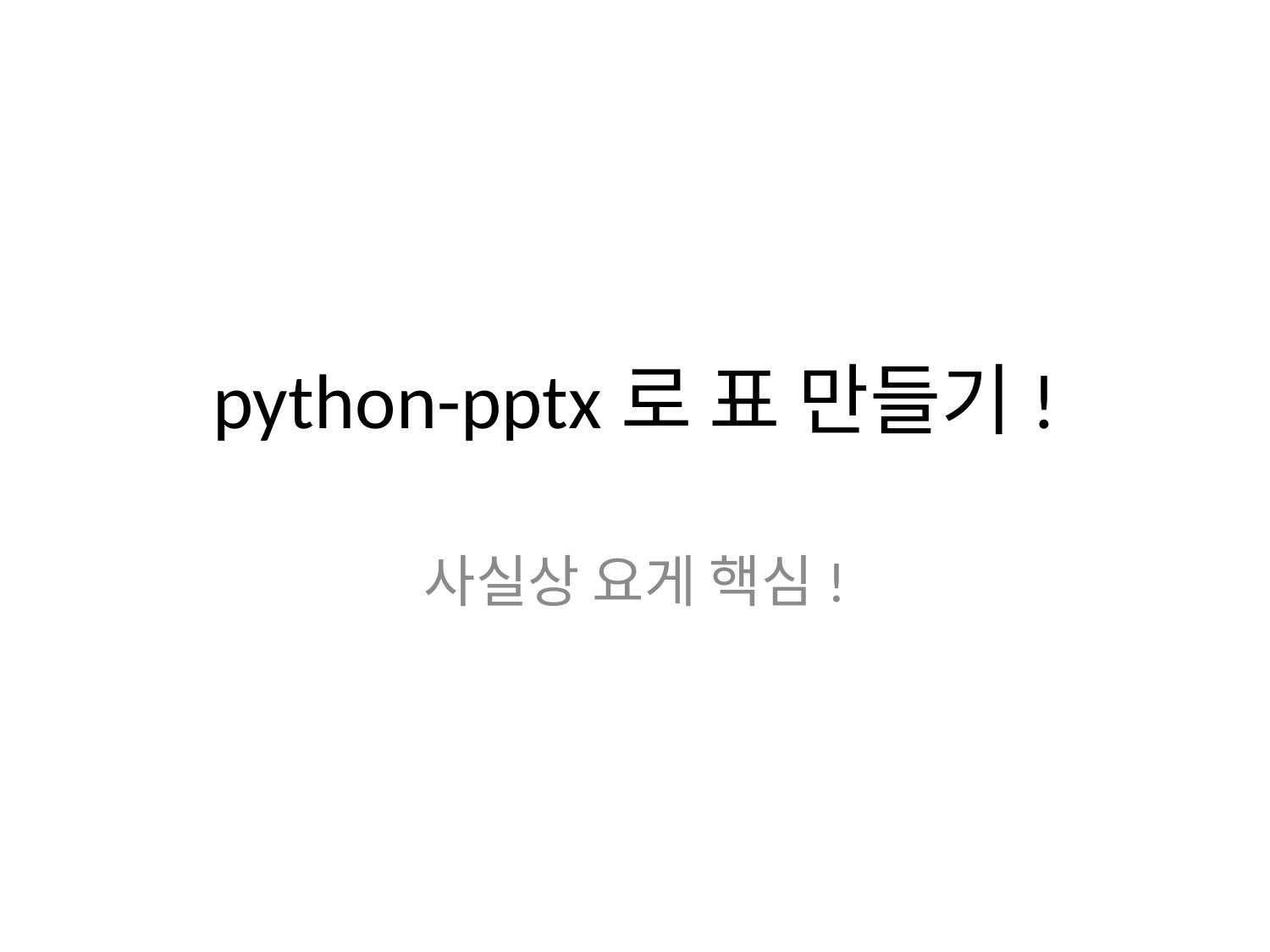

# python-pptx로 표 만들기!
사실상 요게 핵심!